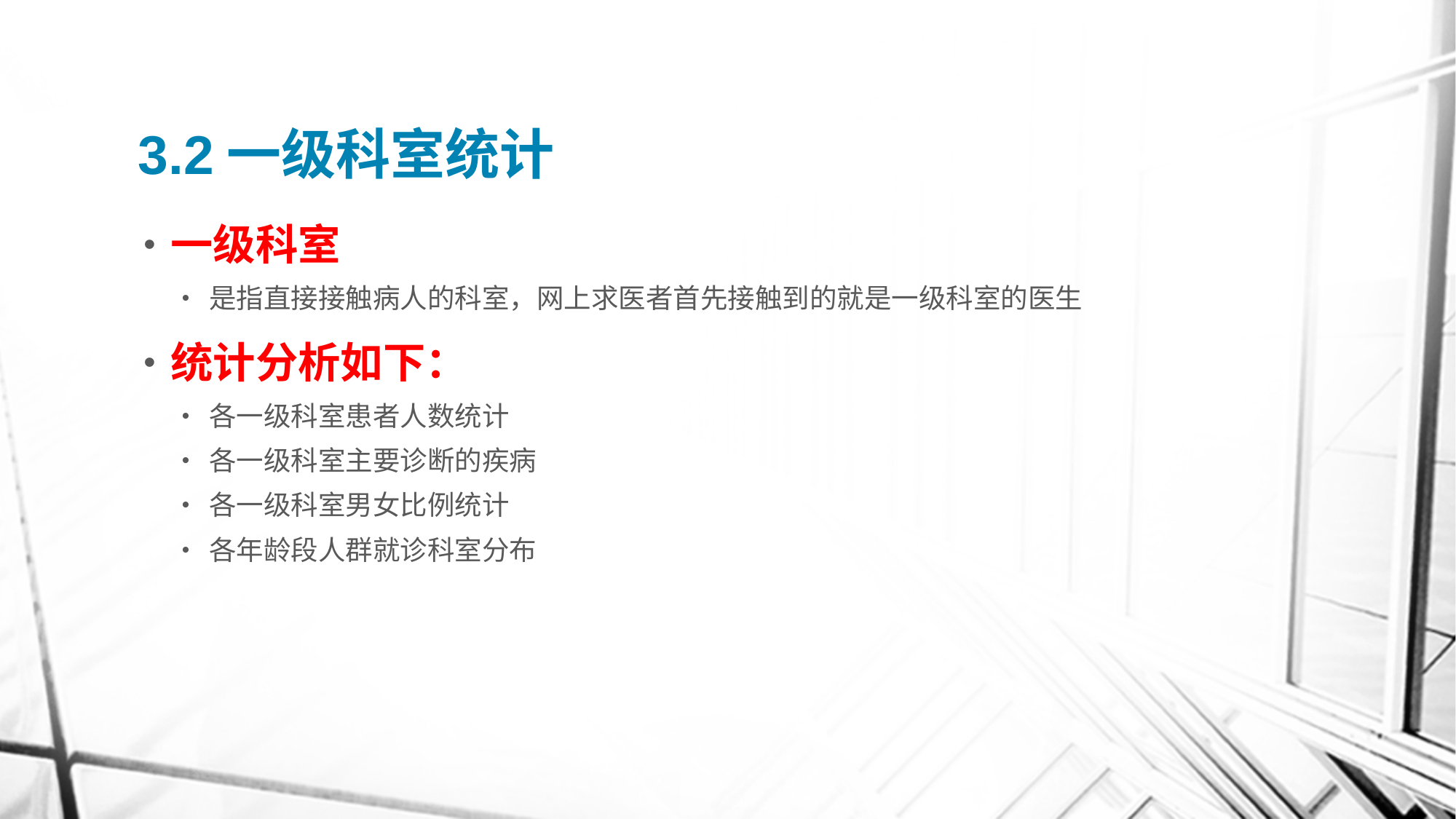

# 3.2一级科室统计
一级科室
是指直接接触病人的科室，网上求医者首先接触到的就是一级科室的医生
统计分析如下：
各一级科室患者人数统计
各一级科室主要诊断的疾病
各一级科室男女比例统计
各年龄段人群就诊科室分布